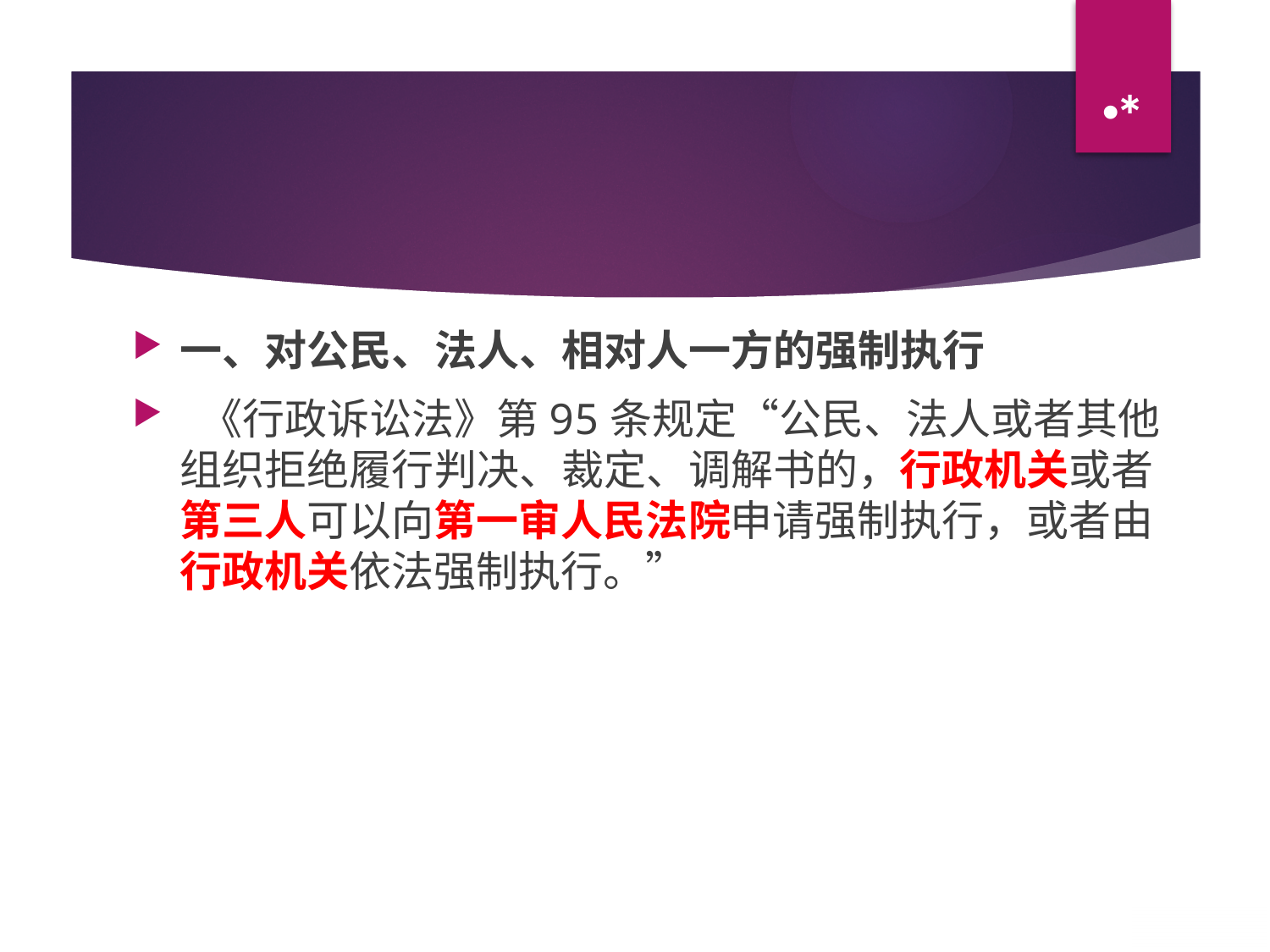

*
#
一、对公民、法人、相对人一方的强制执行
 《行政诉讼法》第95条规定“公民、法人或者其他组织拒绝履行判决、裁定、调解书的，行政机关或者第三人可以向第一审人民法院申请强制执行，或者由行政机关依法强制执行。”